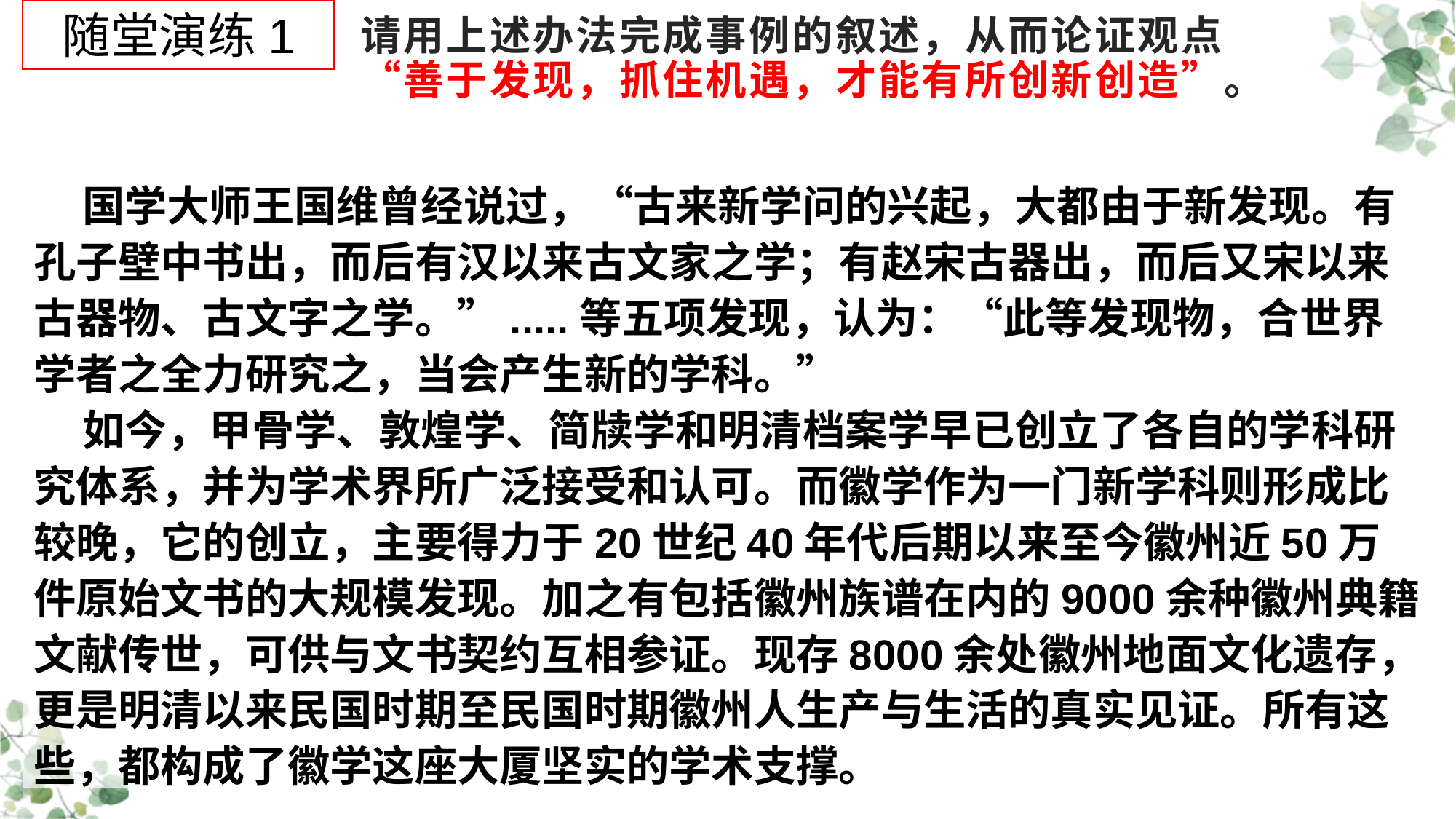

随堂演练1
请用上述办法完成事例的叙述，从而论证观点“善于发现，抓住机遇，才能有所创新创造”。
    国学大师王国维曾经说过，“古来新学问的兴起，大都由于新发现。有孔子壁中书出，而后有汉以来古文家之学；有赵宋古器出，而后又宋以来古器物、古文字之学。”.....等五项发现，认为：“此等发现物，合世界学者之全力研究之，当会产生新的学科。”
    如今，甲骨学、敦煌学、简牍学和明清档案学早已创立了各自的学科研究体系，并为学术界所广泛接受和认可。而徽学作为一门新学科则形成比较晚，它的创立，主要得力于20世纪40年代后期以来至今徽州近50万件原始文书的大规模发现。加之有包括徽州族谱在内的9000余种徽州典籍文献传世，可供与文书契约互相参证。现存8000余处徽州地面文化遗存，更是明清以来民国时期至民国时期徽州人生产与生活的真实见证。所有这些，都构成了徽学这座大厦坚实的学术支撑。